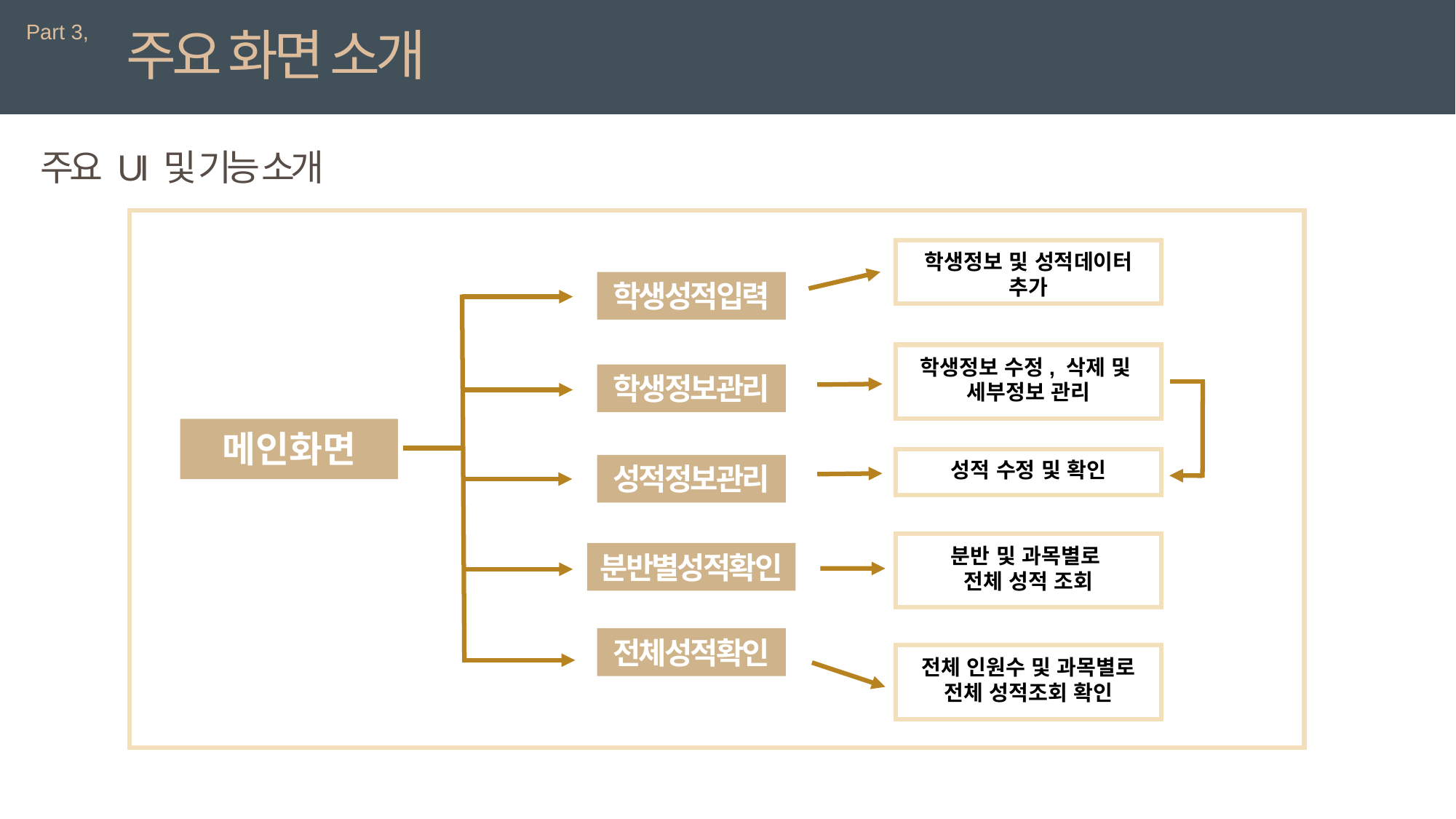

Part 3,
주요 화면 소개
주요 UI 및 기능 소개

학생정보 및 성적데이터
추가

학생성적입력

학생정보 수정, 삭제 및
세부정보 관리
학생정보관리

메인화면

성적 수정 및 확인

성적정보관리

분반 및 과목별로
전체 성적 조회
분반별성적확인

전체성적확인

전체 인원수 및 과목별로
전체 성적조회 확인